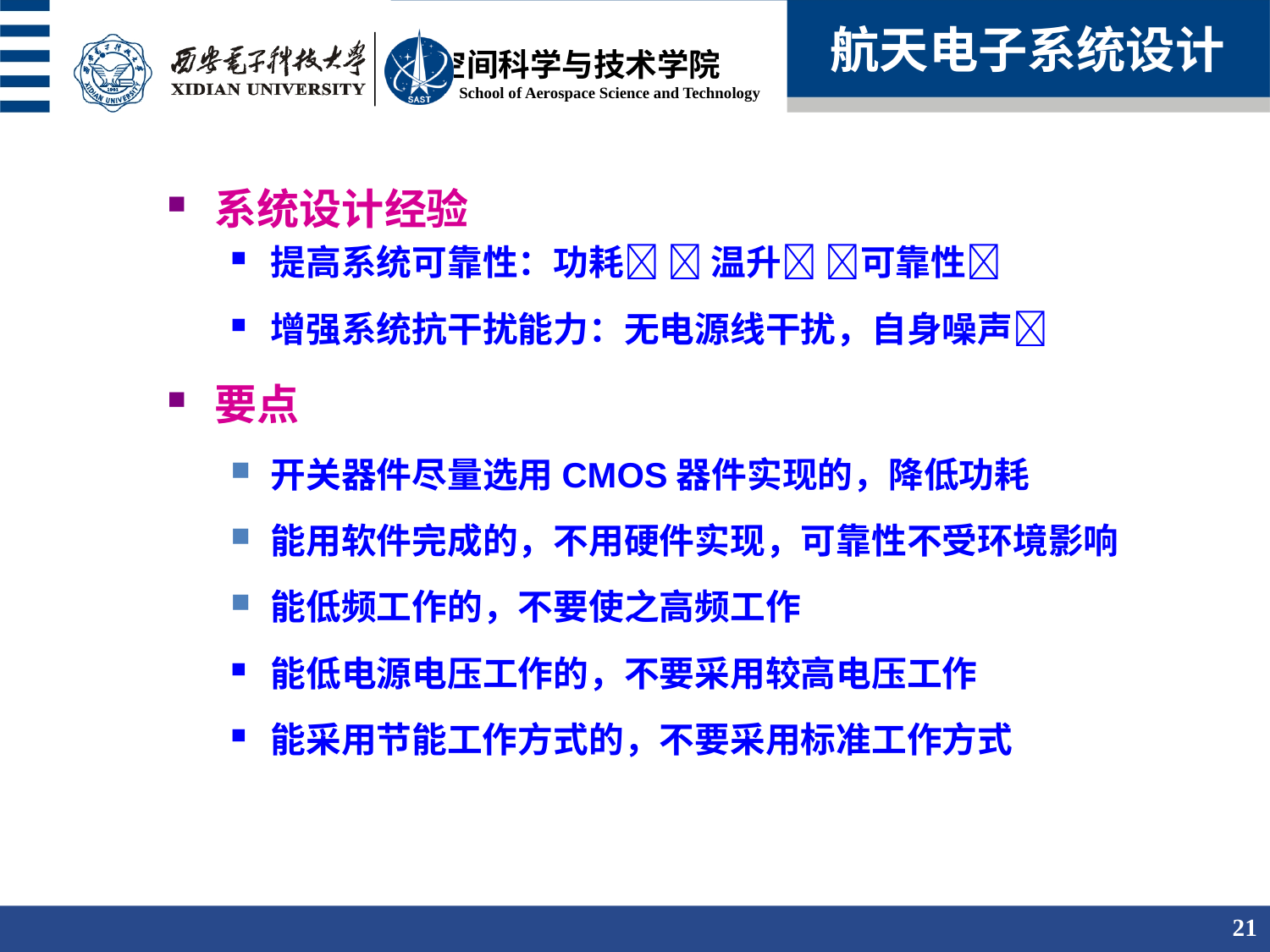

航天电子系统设计
系统设计经验
提高系统可靠性：功耗↓ → 温升↓ →可靠性↑
增强系统抗干扰能力：无电源线干扰，自身噪声↓
要点
开关器件尽量选用CMOS器件实现的，降低功耗
能用软件完成的，不用硬件实现，可靠性不受环境影响
能低频工作的，不要使之高频工作
能低电源电压工作的，不要采用较高电压工作
能采用节能工作方式的，不要采用标准工作方式